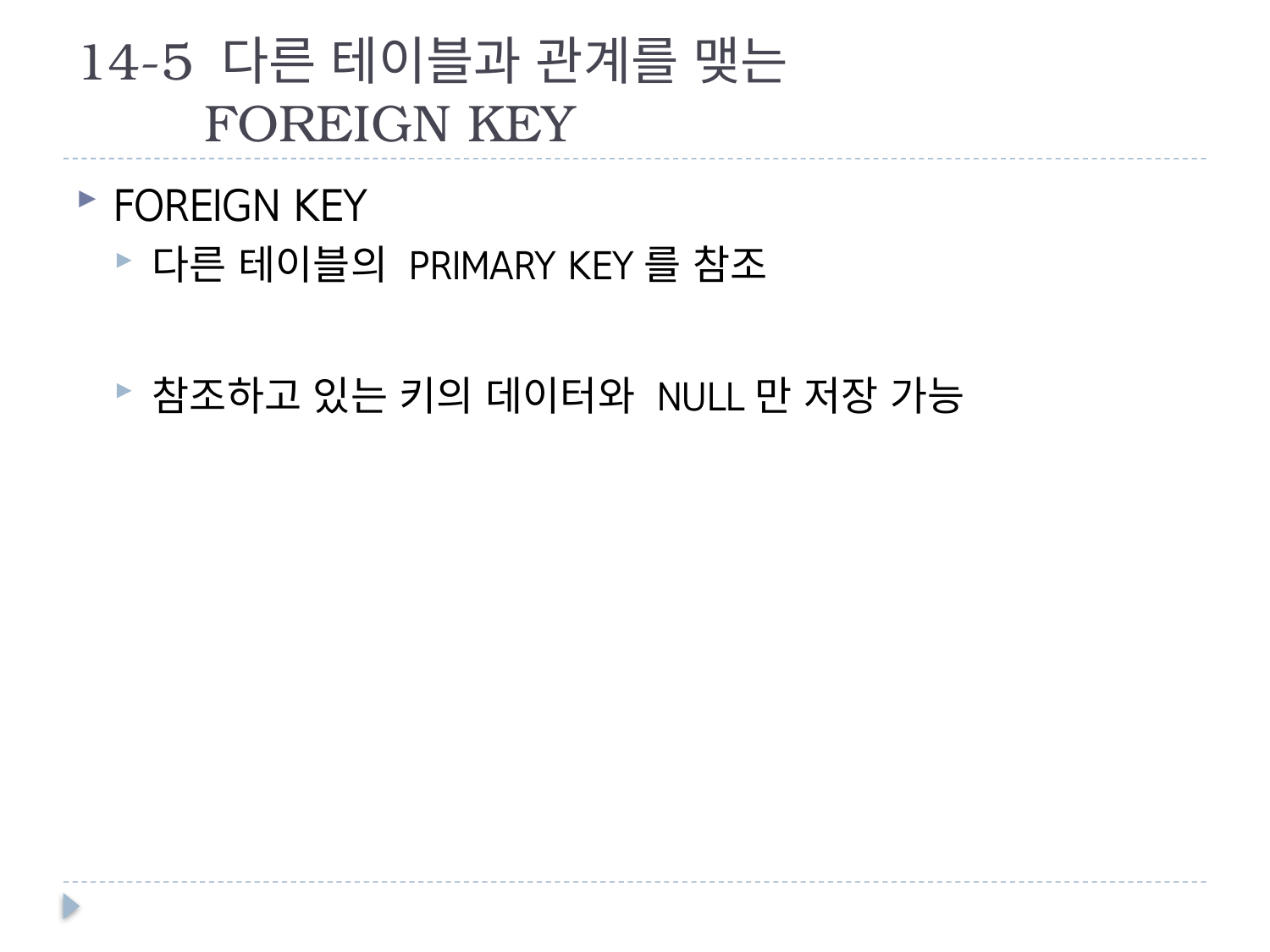

# 14-5 다른 테이블과 관계를 맺는 FOREIGN KEY
FOREIGN KEY
다른 테이블의 PRIMARY KEY를 참조

참조하고 있는 키의 데이터와 NULL만 저장 가능